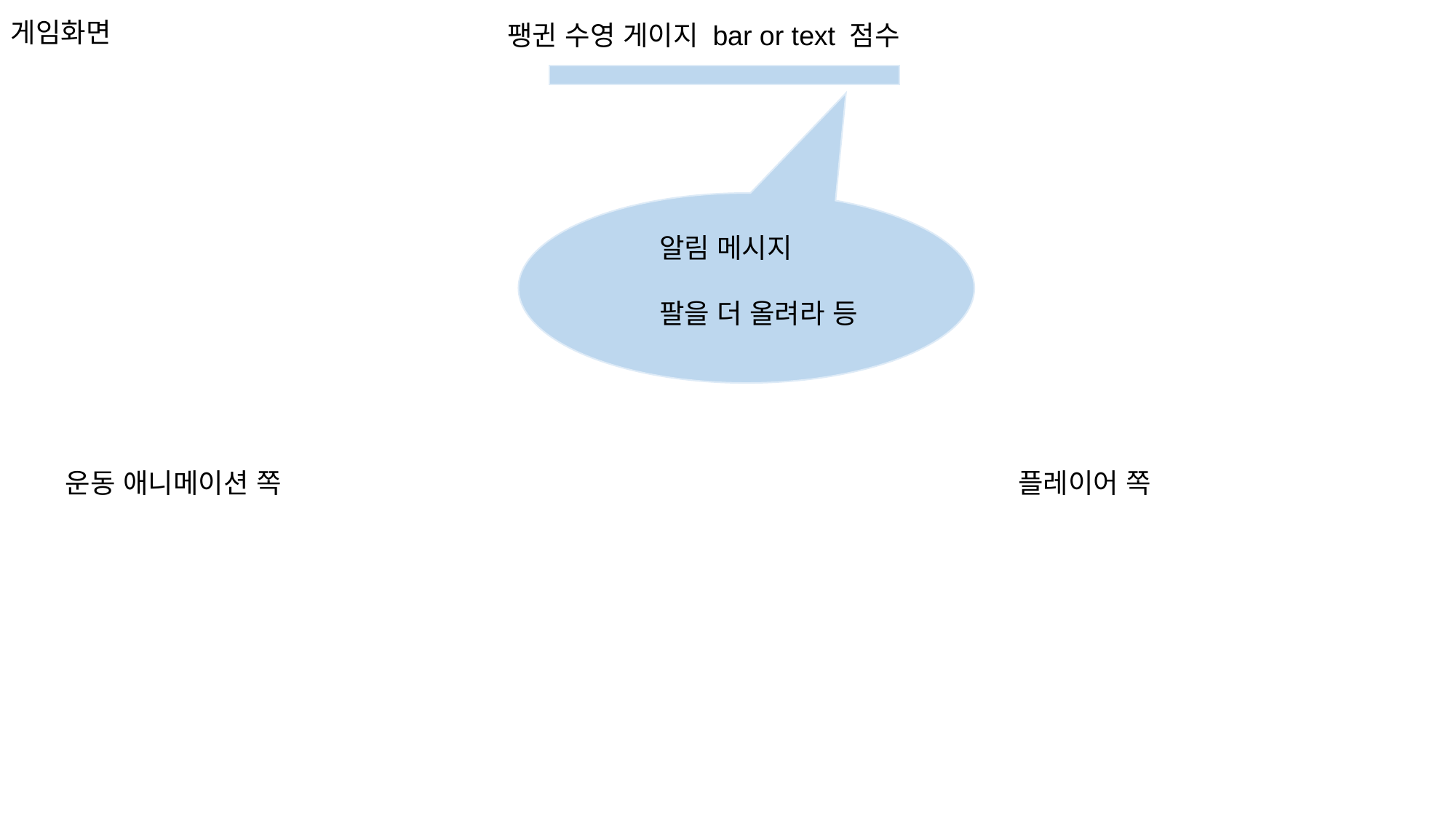

게임화면
팽귄 수영 게이지 bar or text 점수

알림 메시지

팔을 더 올려라 등

운동 애니메이션 쪽
플레이어 쪽